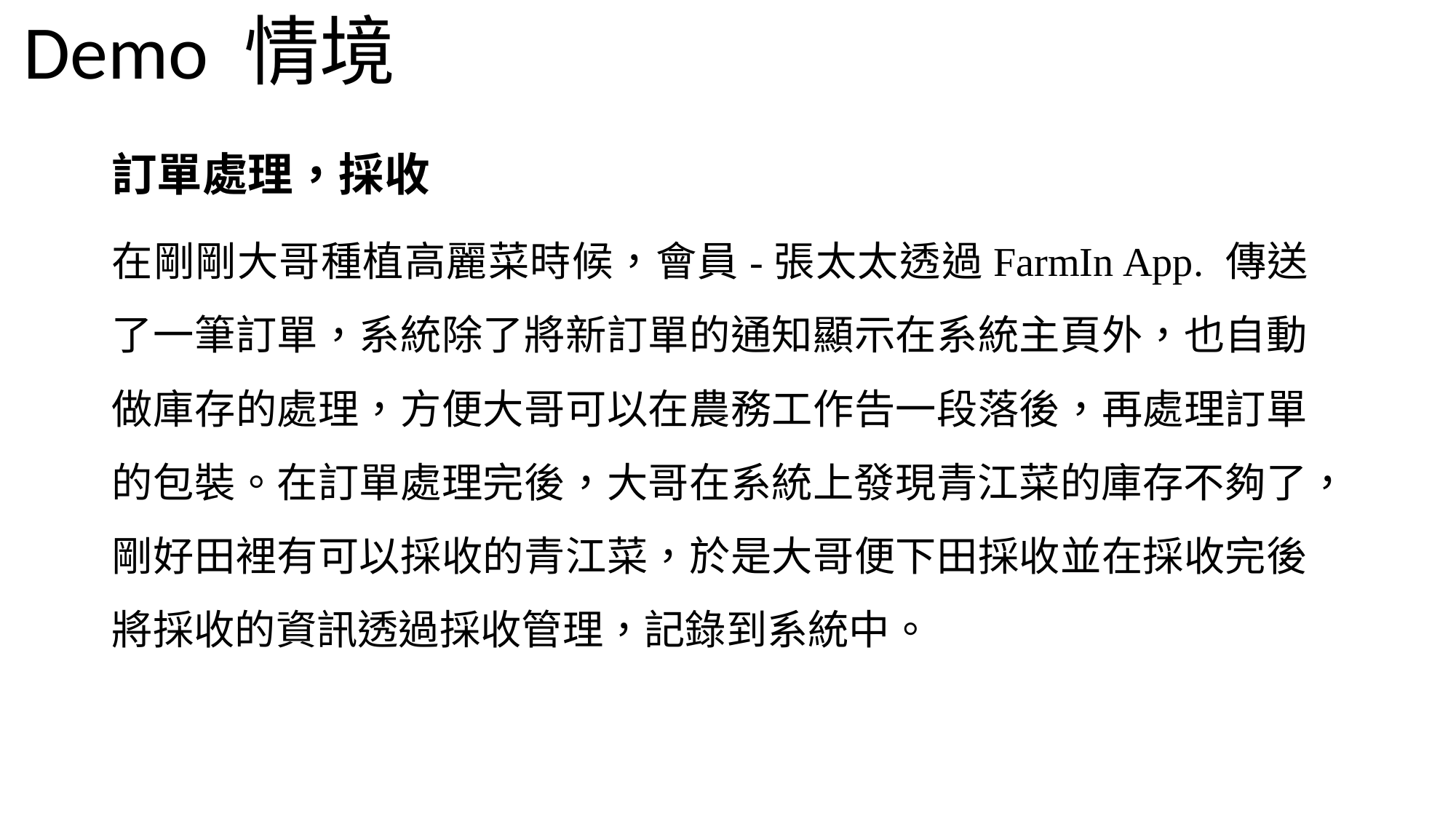

# Demo 情境
在剛剛大哥種植高麗菜時候，會員-張太太透過FarmIn App. 傳送了一筆訂單，系統除了將新訂單的通知顯示在系統主頁外，也自動做庫存的處理，方便大哥可以在農務工作告一段落後，再處理訂單的包裝。在訂單處理完後，大哥在系統上發現青江菜的庫存不夠了，剛好田裡有可以採收的青江菜，於是大哥便下田採收並在採收完後將採收的資訊透過採收管理，記錄到系統中。
訂單處理，採收